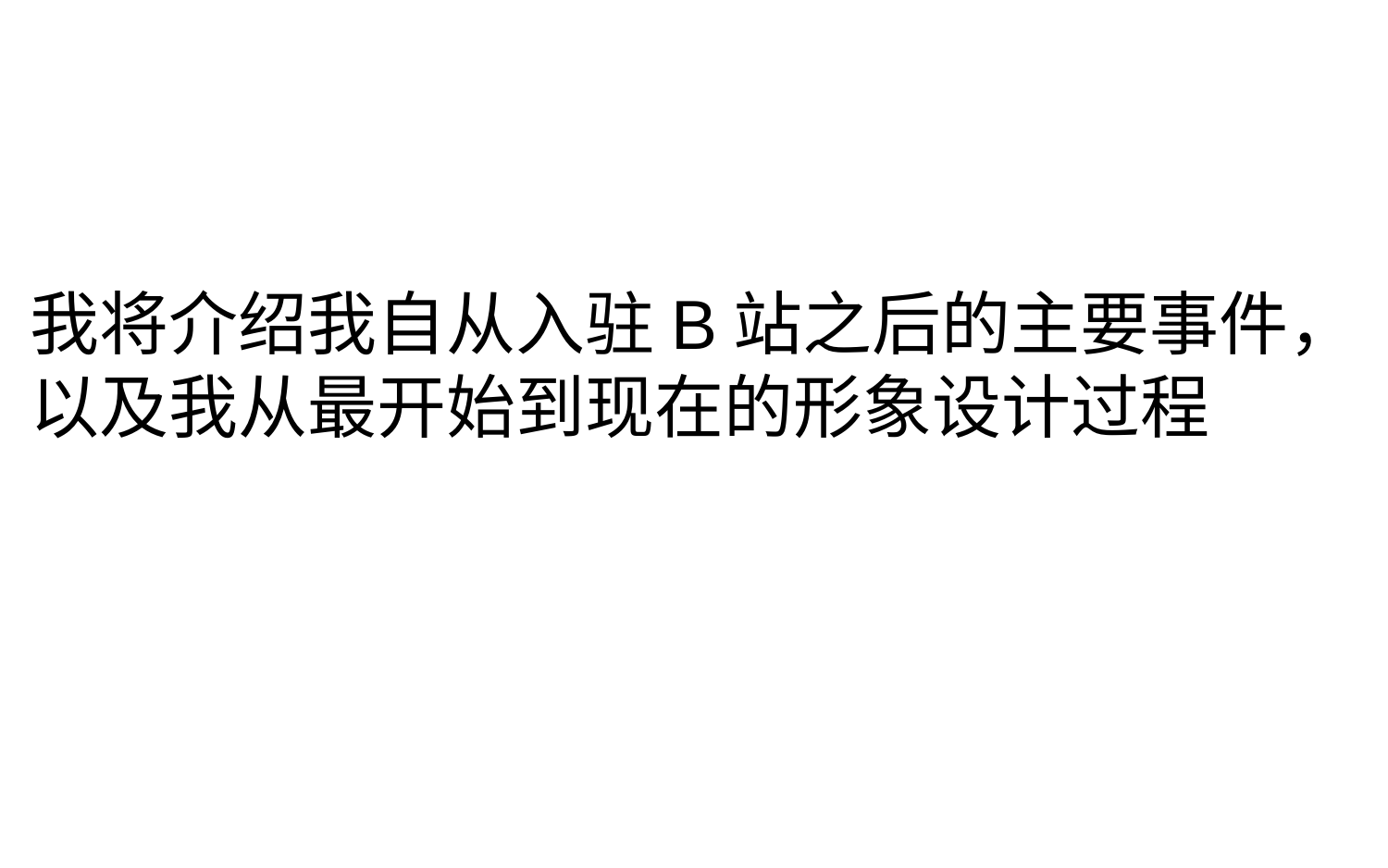

我将介绍我自从入驻B站之后的主要事件，
以及我从最开始到现在的形象设计过程